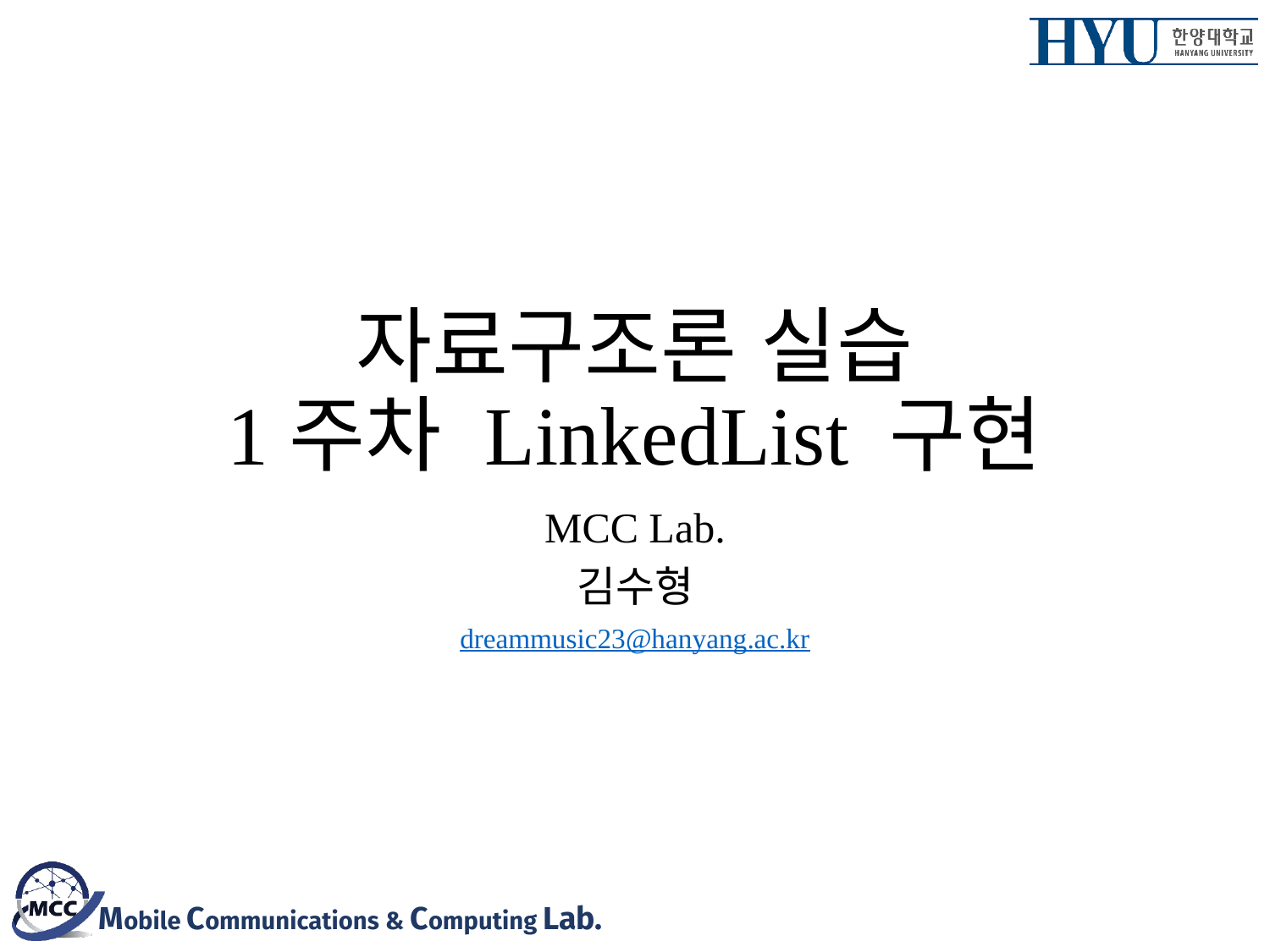

# 자료구조론 실습 1주차 LinkedList 구현
MCC Lab.
김수형
dreammusic23@hanyang.ac.kr